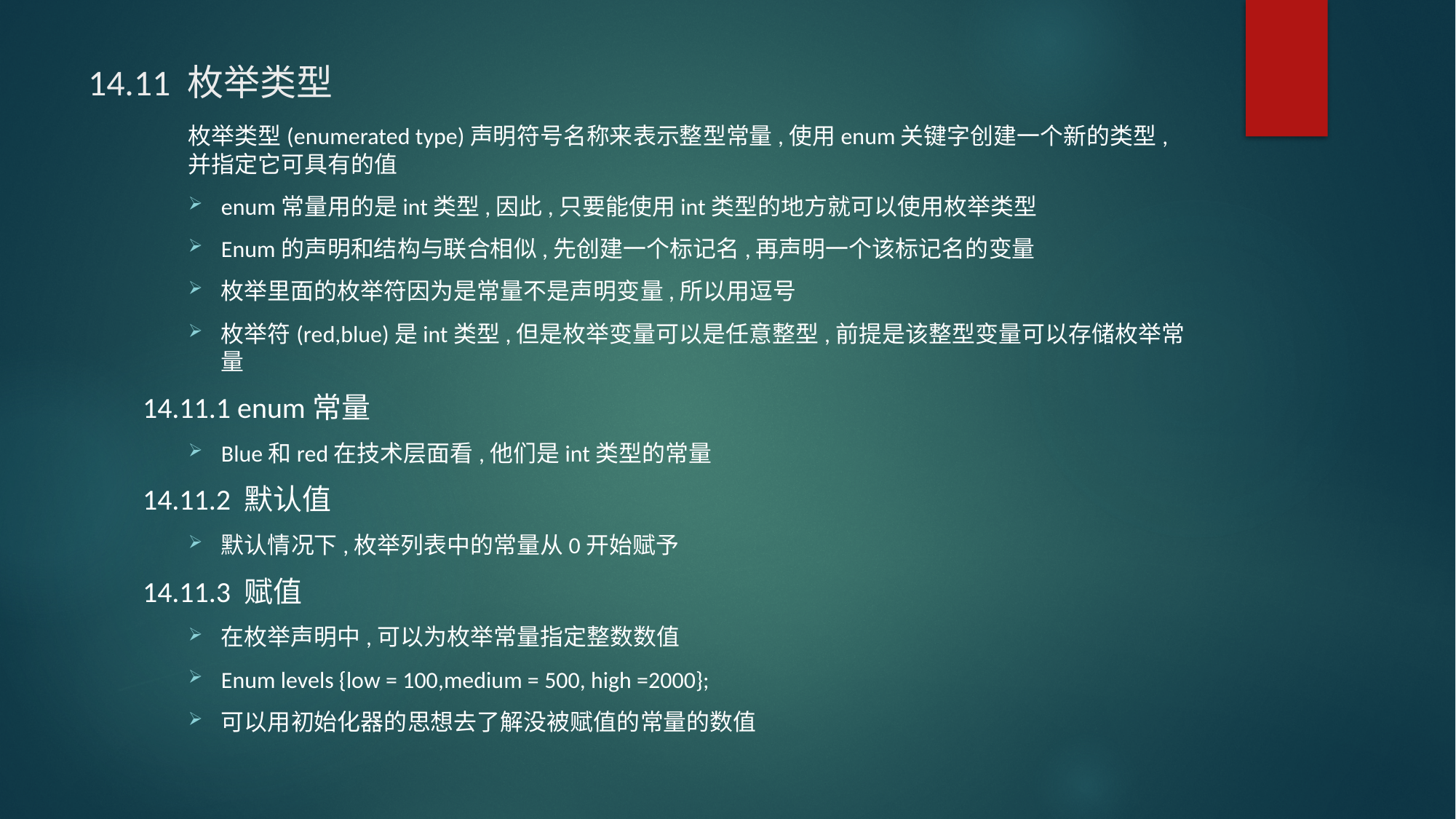

# 14.11 枚举类型
枚举类型(enumerated type)声明符号名称来表示整型常量,使用enum关键字创建一个新的类型,并指定它可具有的值
enum常量用的是int类型,因此,只要能使用int类型的地方就可以使用枚举类型
Enum的声明和结构与联合相似,先创建一个标记名,再声明一个该标记名的变量
枚举里面的枚举符因为是常量不是声明变量,所以用逗号
枚举符(red,blue)是int类型,但是枚举变量可以是任意整型,前提是该整型变量可以存储枚举常量
14.11.1 enum常量
Blue和red在技术层面看,他们是int类型的常量
14.11.2 默认值
默认情况下,枚举列表中的常量从0开始赋予
14.11.3 赋值
在枚举声明中,可以为枚举常量指定整数数值
Enum levels {low = 100,medium = 500, high =2000};
可以用初始化器的思想去了解没被赋值的常量的数值